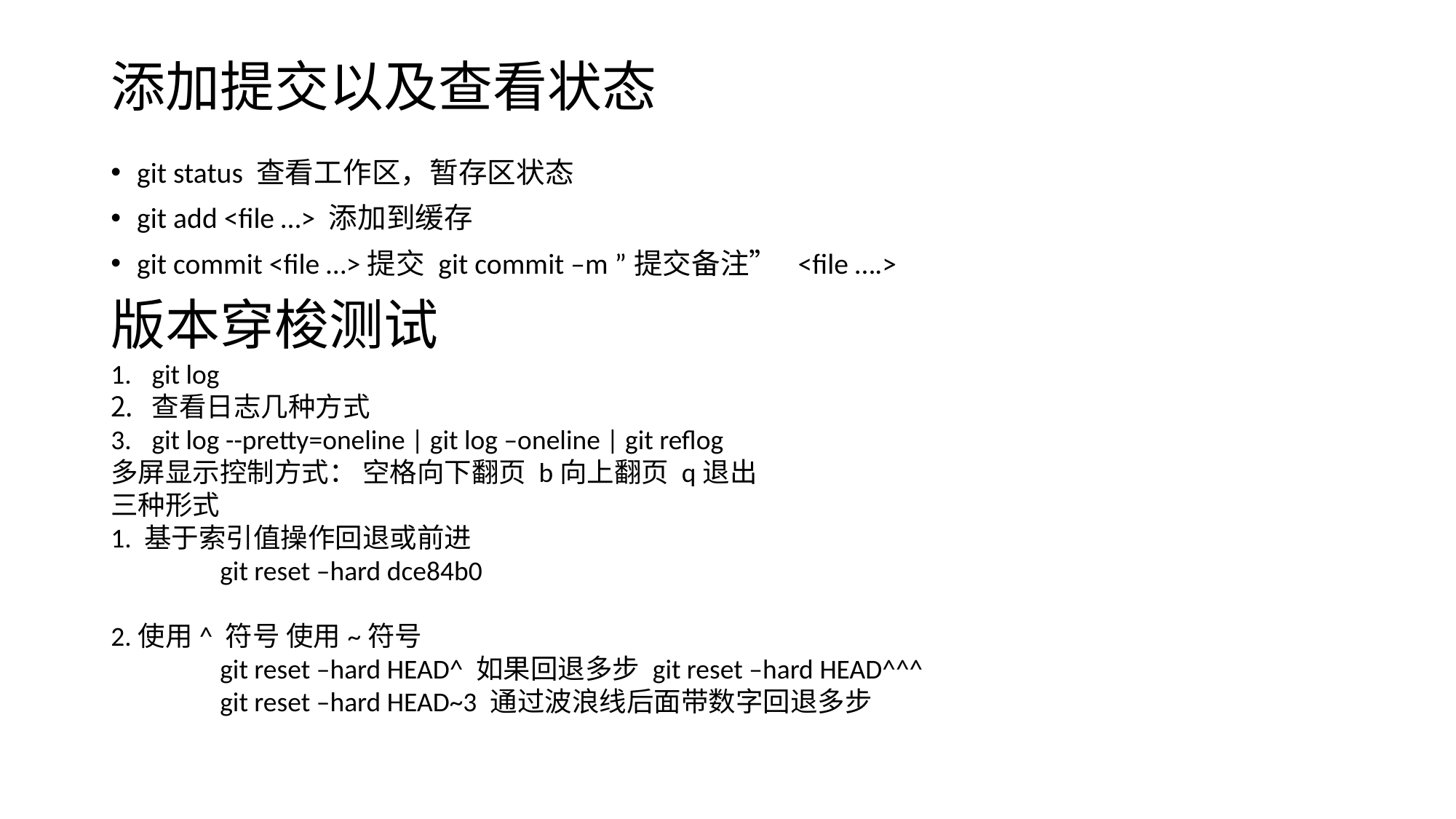

# 添加提交以及查看状态
git status 查看工作区，暂存区状态
git add <file …> 添加到缓存
git commit <file …>提交 git commit –m ”提交备注”  <file ….>
版本穿梭测试
git log
查看日志几种方式
git log --pretty=oneline | git log –oneline | git reflog
多屏显示控制方式： 空格向下翻页 b向上翻页 q退出
三种形式
1. 基于索引值操作回退或前进
	git reset –hard dce84b0

2.使用^ 符号 使用~符号
	git reset –hard HEAD^ 如果回退多步 git reset –hard HEAD^^^
	git reset –hard HEAD~3 通过波浪线后面带数字回退多步